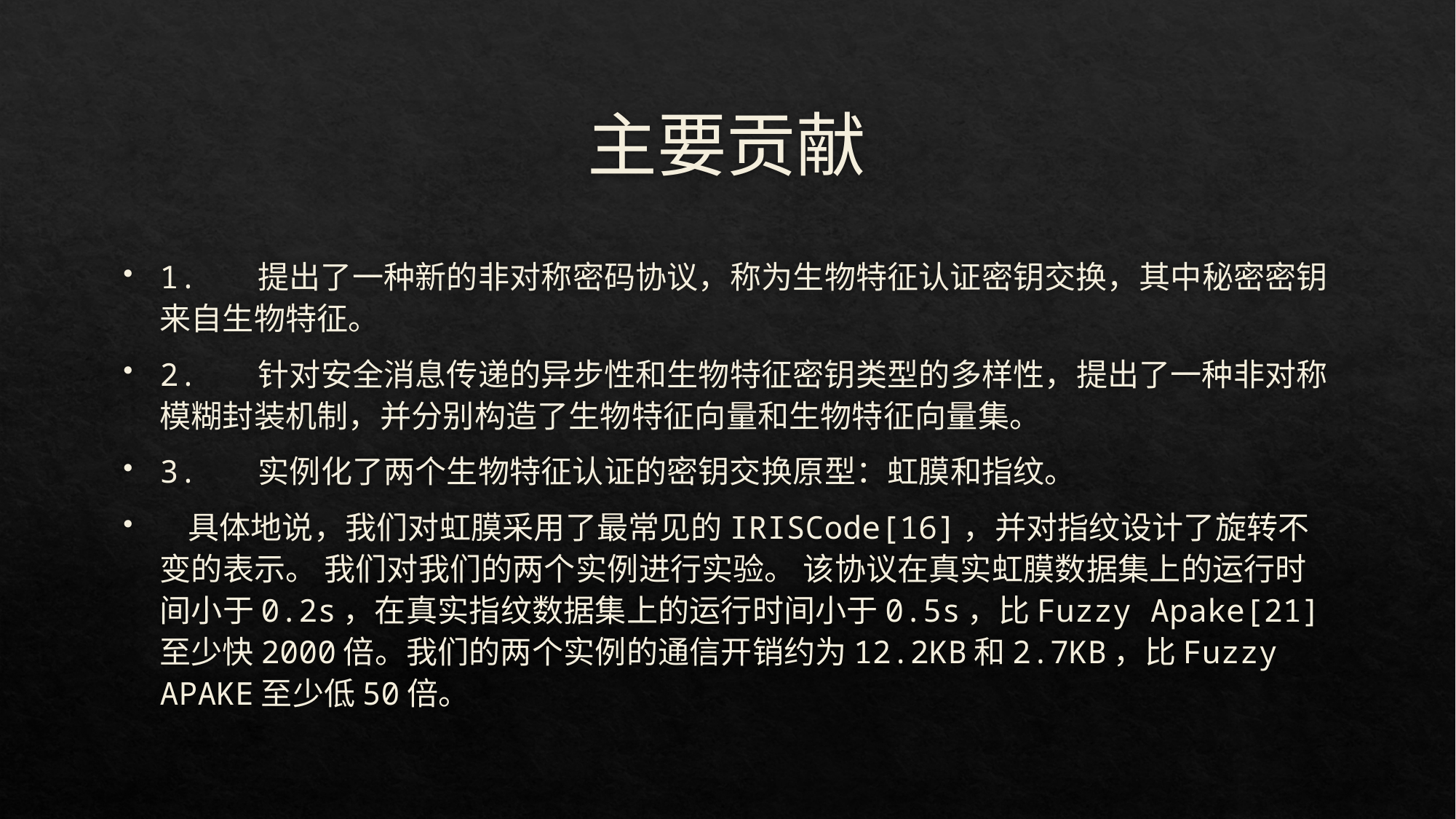

# 主要贡献
1.	提出了一种新的非对称密码协议，称为生物特征认证密钥交换，其中秘密密钥来自生物特征。
2.	针对安全消息传递的异步性和生物特征密钥类型的多样性，提出了一种非对称模糊封装机制，并分别构造了生物特征向量和生物特征向量集。
3.	实例化了两个生物特征认证的密钥交换原型：虹膜和指纹。
   具体地说，我们对虹膜采用了最常见的IRISCode[16]，并对指纹设计了旋转不变的表示。 我们对我们的两个实例进行实验。 该协议在真实虹膜数据集上的运行时间小于0.2s，在真实指纹数据集上的运行时间小于0.5s，比Fuzzy Apake[21]至少快2000倍。我们的两个实例的通信开销约为12.2KB和2.7KB，比Fuzzy APAKE至少低50倍。